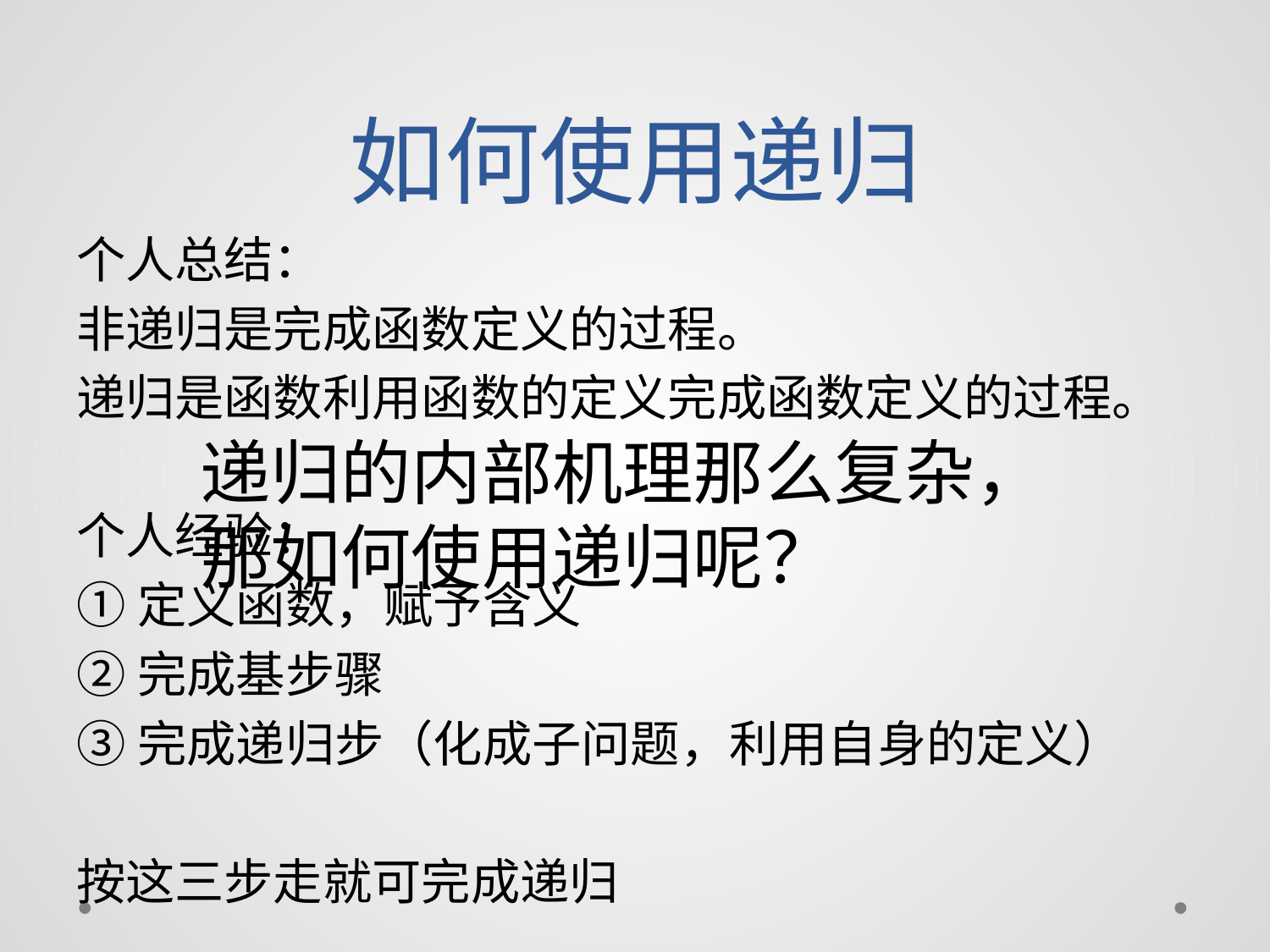

# 如何使用递归
个人总结：
非递归是完成函数定义的过程。
递归是函数利用函数的定义完成函数定义的过程。

个人经验：
①定义函数，赋予含义
②完成基步骤
③完成递归步（化成子问题，利用自身的定义）

按这三步走就可完成递归
递归的内部机理那么复杂，那如何使用递归呢？